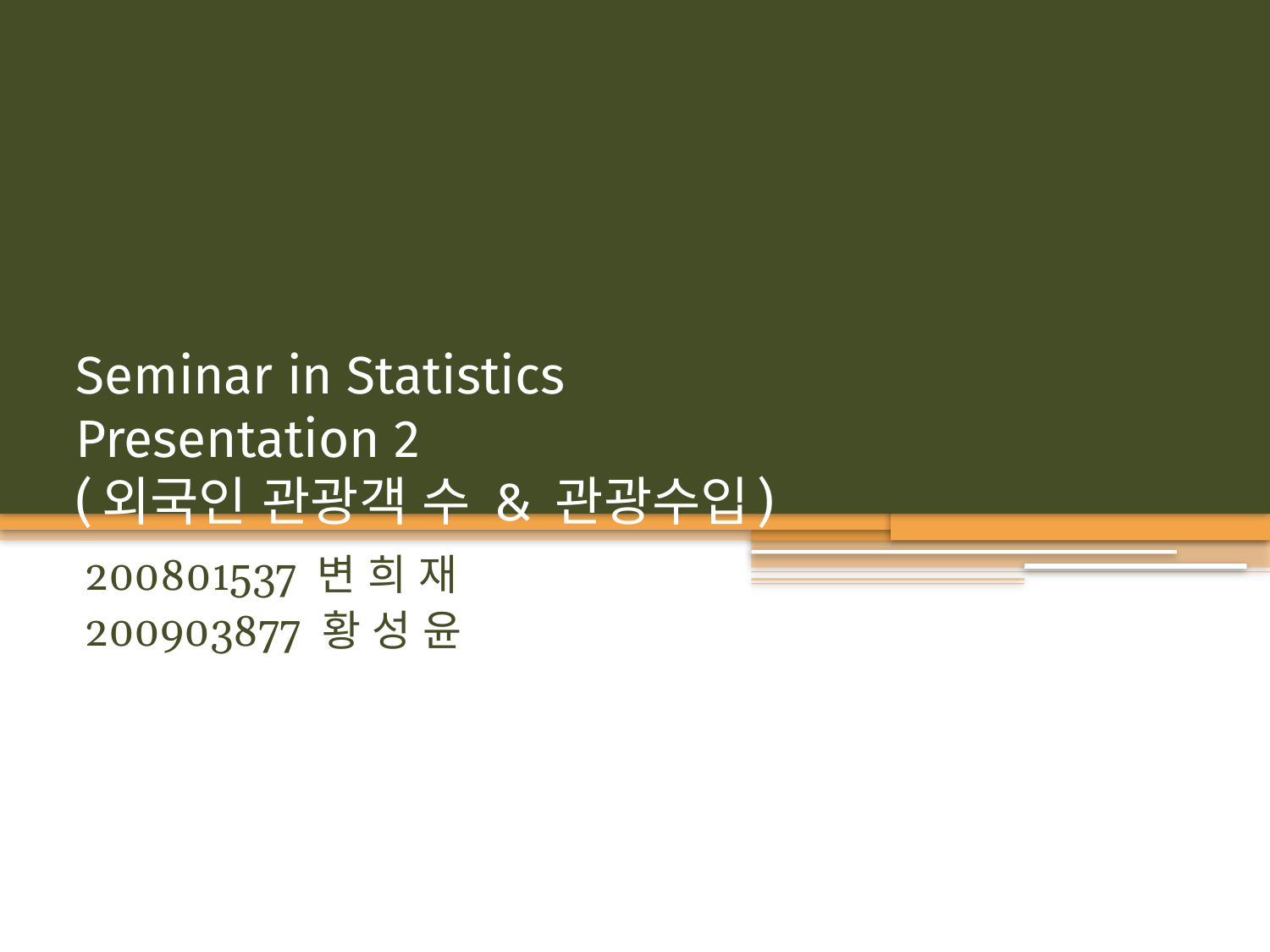

# Seminar in Statistics Presentation 2 (외국인 관광객 수 & 관광수입)
200801537 변 희 재
200903877 황 성 윤